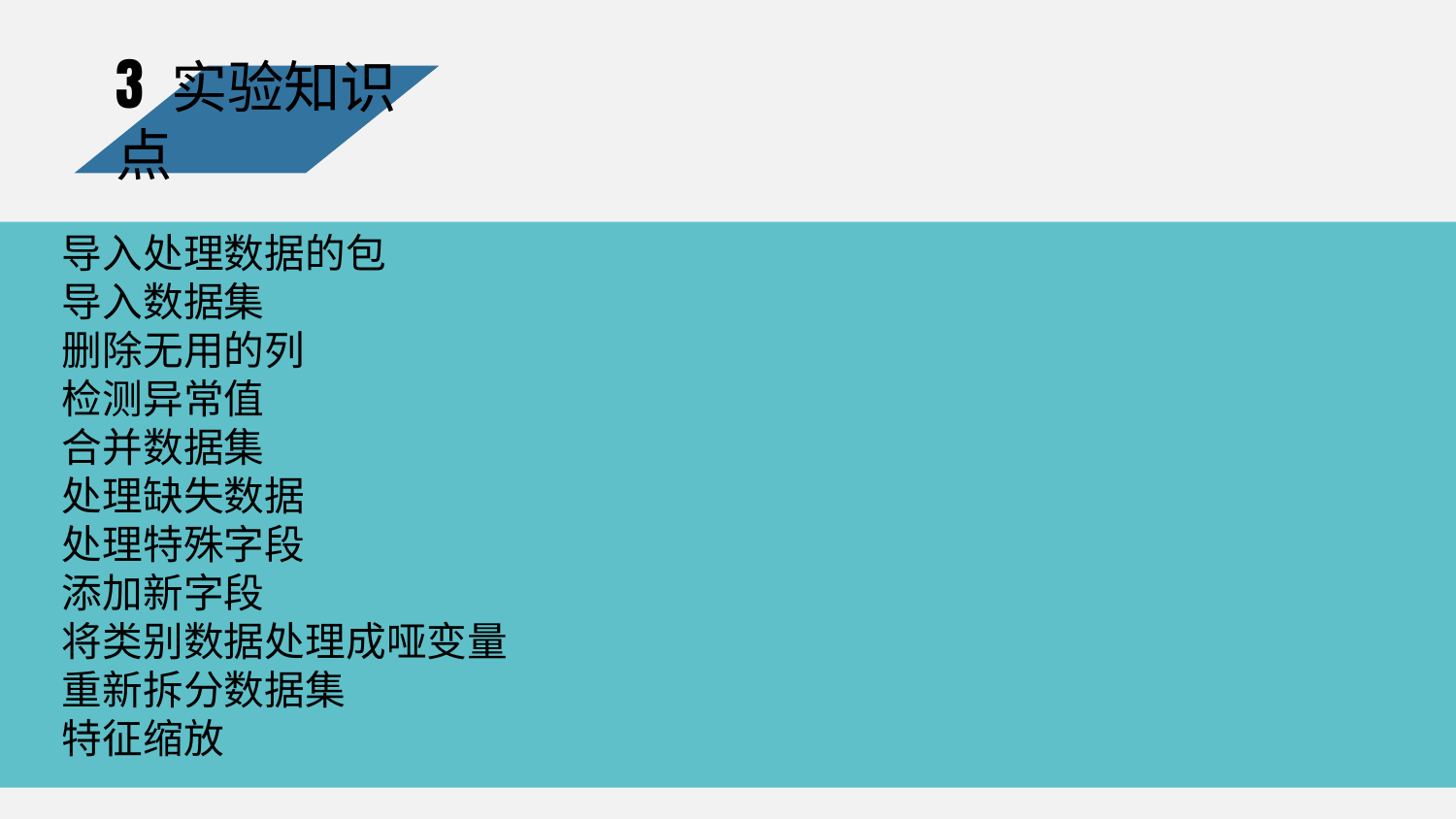

3 实验知识点
导入处理数据的包
导入数据集
删除无用的列
检测异常值
合并数据集
处理缺失数据
处理特殊字段
添加新字段
将类别数据处理成哑变量
重新拆分数据集
特征缩放